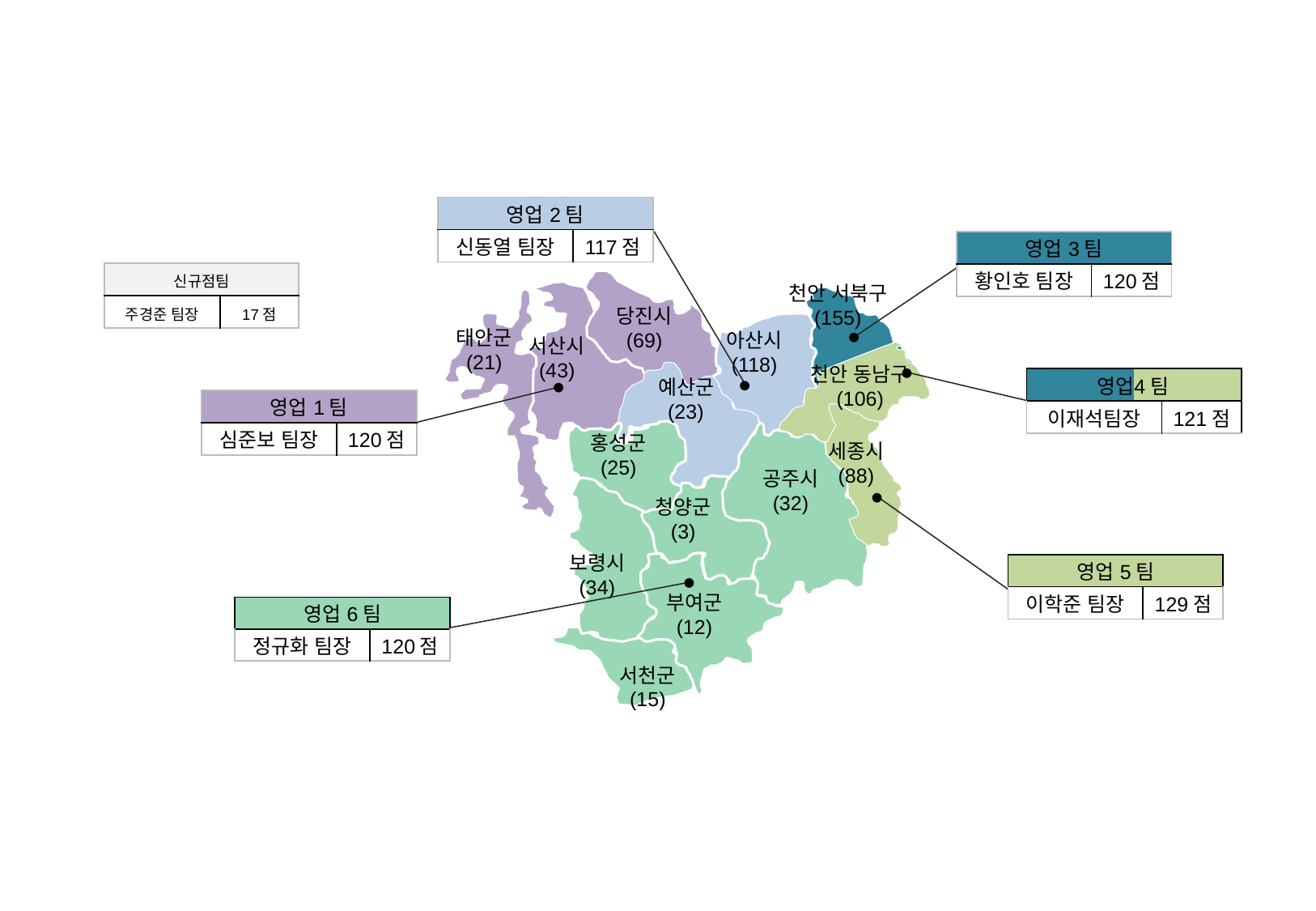

| 영업2팀 |  |
| --- | --- |
| 신동열 팀장 | 117점 |

| 영업3팀 |  |
| --- | --- |
| 황인호 팀장 | 120점 |
| 신규점팀 |  |
| --- | --- |
| 주경준 팀장 | 17점 |

천안 서북구
(155)
당진시
(69)
태안군
(21)

아산시
(118)
서산시
(43)
천안 동남구
(106)
예산군
(23)
홍성군
(25)
세종시
(88)
공주시
(32)
청양군
(3)
보령시
(34)
부여군
(12)
서천군
(15)

| 영업 | 4팀 |  |
| --- | --- | --- |
| 이재석팀장 |  | 121점 |
| 영업1팀 |  |
| --- | --- |
| 심준보 팀장 | 120점 |

| 영업5팀 |  |
| --- | --- |
| 이학준 팀장 | 129점 |
| 영업6팀 |  |
| --- | --- |
| 정규화 팀장 | 120점 |